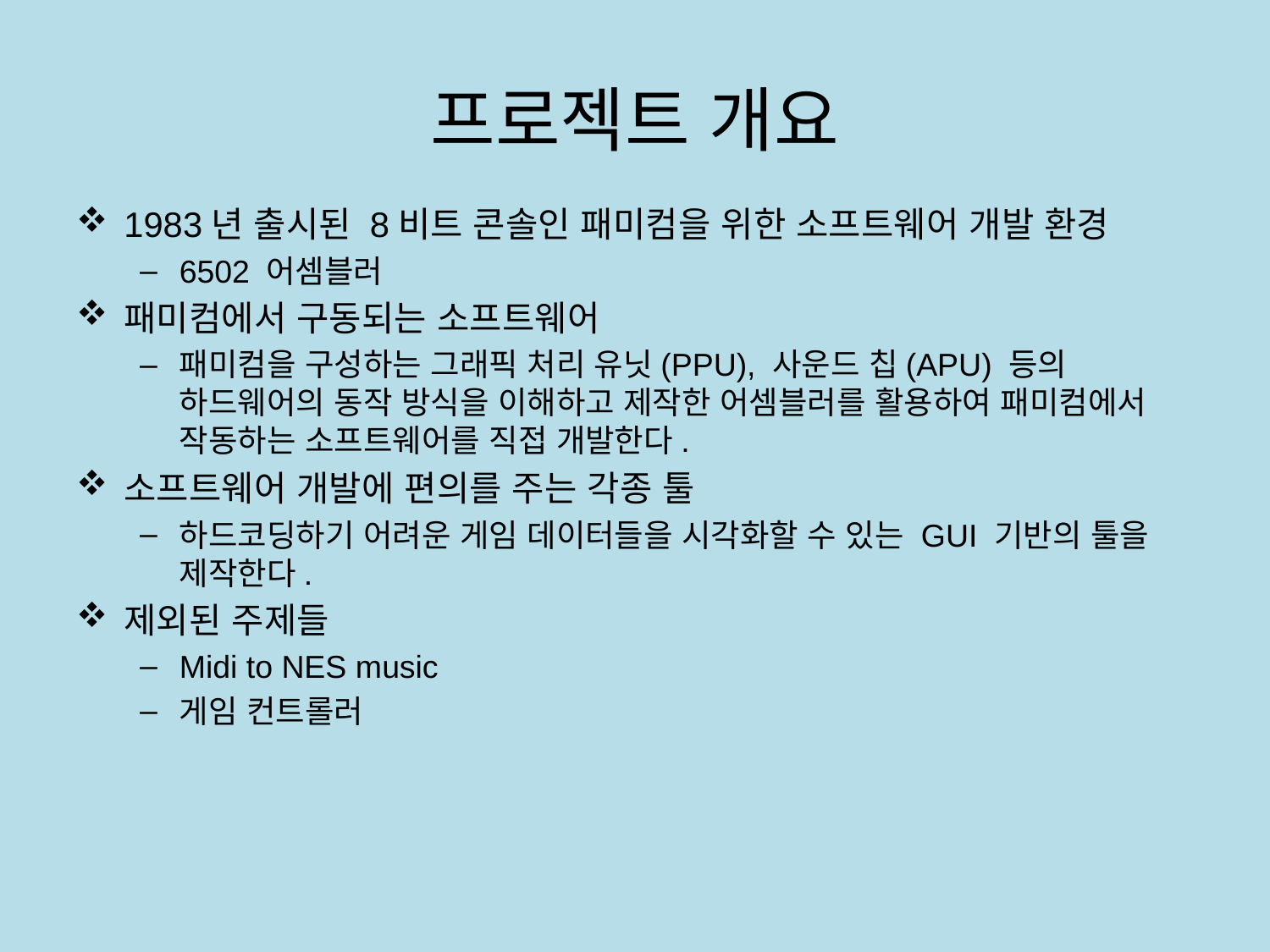

# 프로젝트 개요
1983년 출시된 8비트 콘솔인 패미컴을 위한 소프트웨어 개발 환경
6502 어셈블러
패미컴에서 구동되는 소프트웨어
패미컴을 구성하는 그래픽 처리 유닛(PPU), 사운드 칩(APU) 등의 하드웨어의 동작 방식을 이해하고 제작한 어셈블러를 활용하여 패미컴에서 작동하는 소프트웨어를 직접 개발한다.
소프트웨어 개발에 편의를 주는 각종 툴
하드코딩하기 어려운 게임 데이터들을 시각화할 수 있는 GUI 기반의 툴을 제작한다.
제외된 주제들
Midi to NES music
게임 컨트롤러